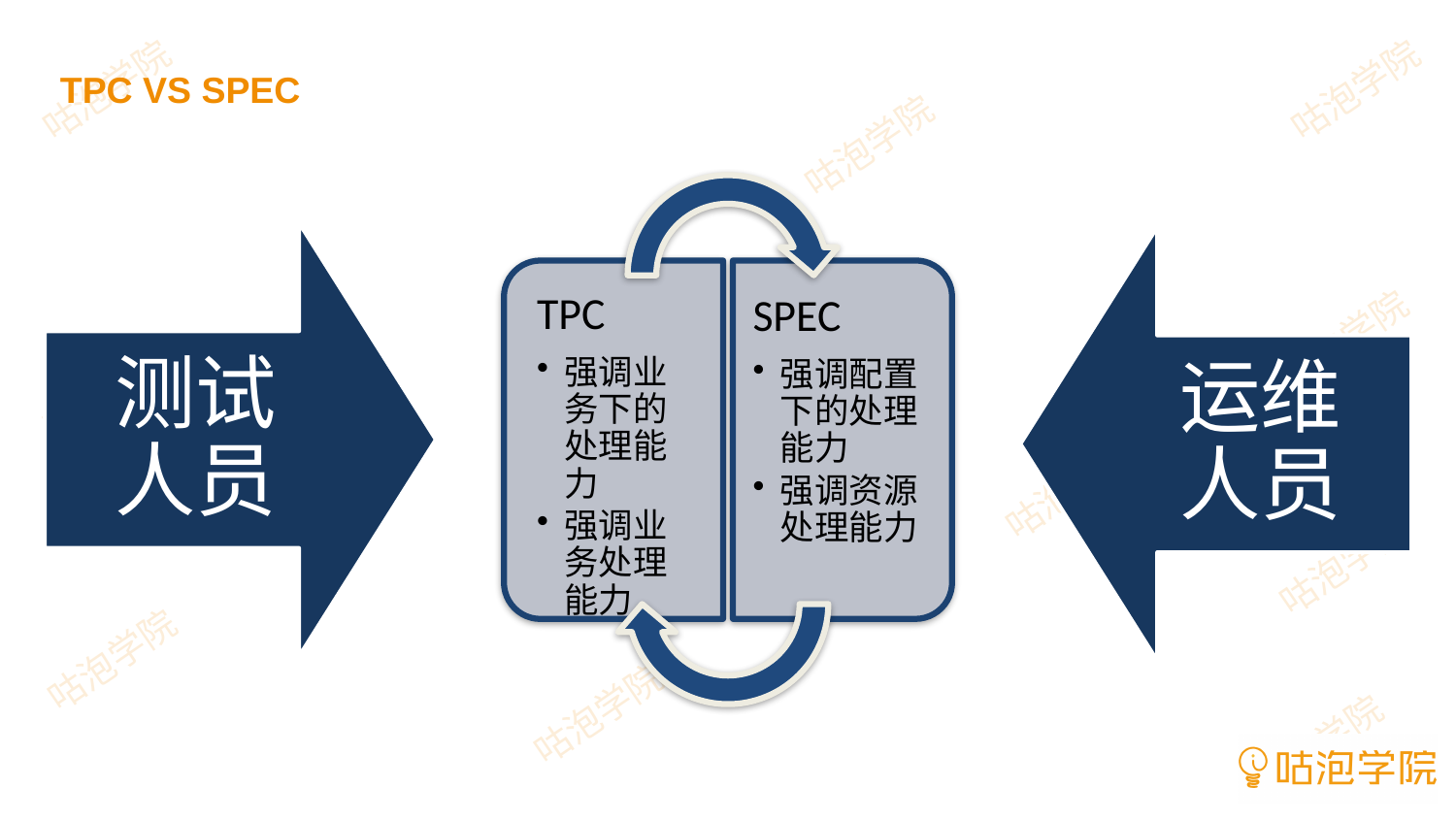

TPC VS SPEC
TPC
强调业务下的处理能力
强调业务处理能力
SPEC
强调配置下的处理能力
强调资源处理能力
测试人员
运维人员